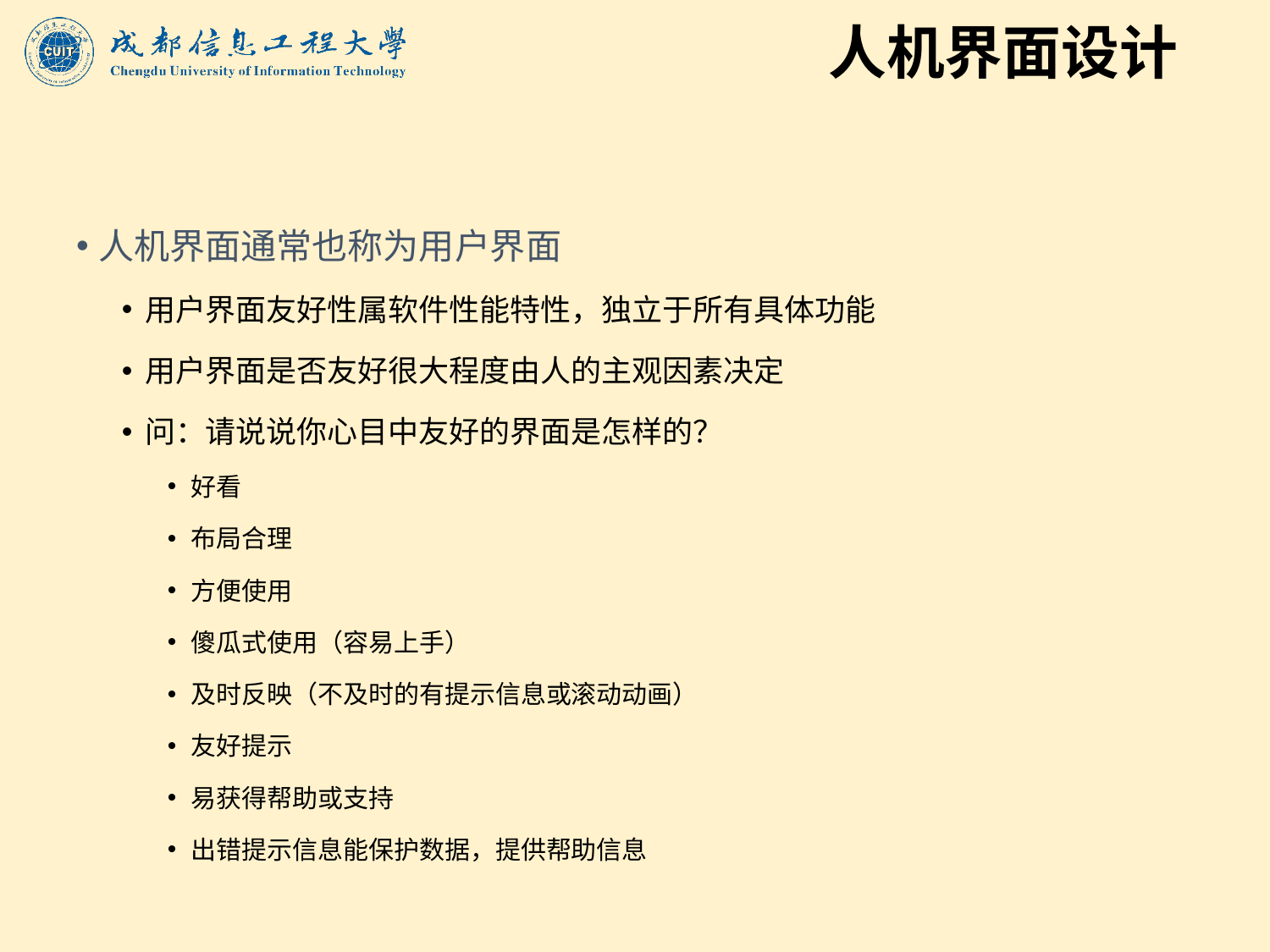

# 人机界面设计
人机界面通常也称为用户界面
用户界面友好性属软件性能特性，独立于所有具体功能
用户界面是否友好很大程度由人的主观因素决定
问：请说说你心目中友好的界面是怎样的？
好看
布局合理
方便使用
傻瓜式使用（容易上手）
及时反映（不及时的有提示信息或滚动动画）
友好提示
易获得帮助或支持
出错提示信息能保护数据，提供帮助信息